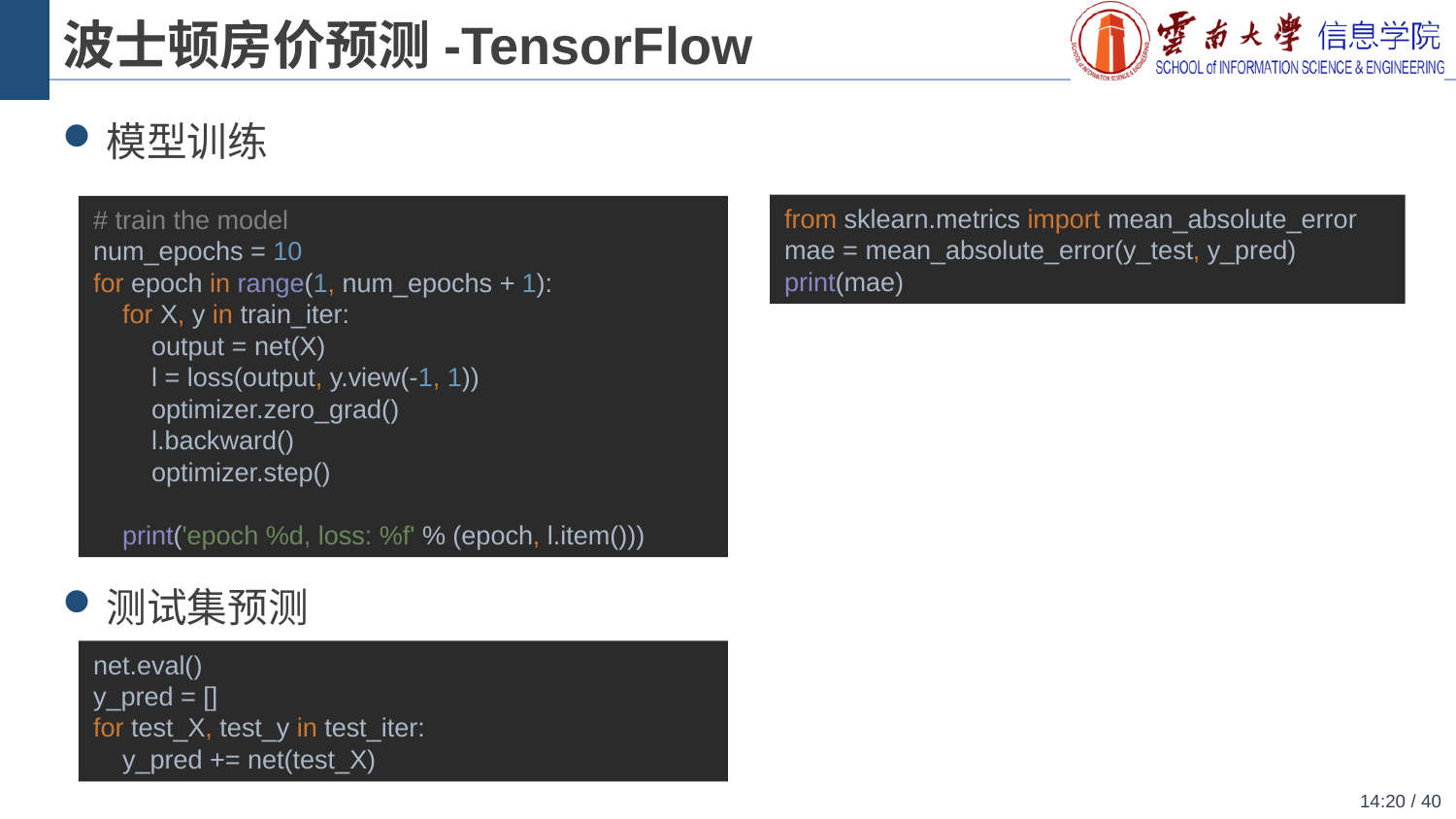

# 波士顿房价预测-TensorFlow
模型训练

测试集预测
# train the model num_epochs = 10 for epoch in range(1, num_epochs + 1): for X, y in train_iter: output = net(X) l = loss(output, y.view(-1, 1)) optimizer.zero_grad() l.backward() optimizer.step() print('epoch %d, loss: %f' % (epoch, l.item()))
from sklearn.metrics import mean_absolute_error
mae = mean_absolute_error(y_test, y_pred)
print(mae)
net.eval()
y_pred = []
for test_X, test_y in test_iter:
    y_pred += net(test_X)